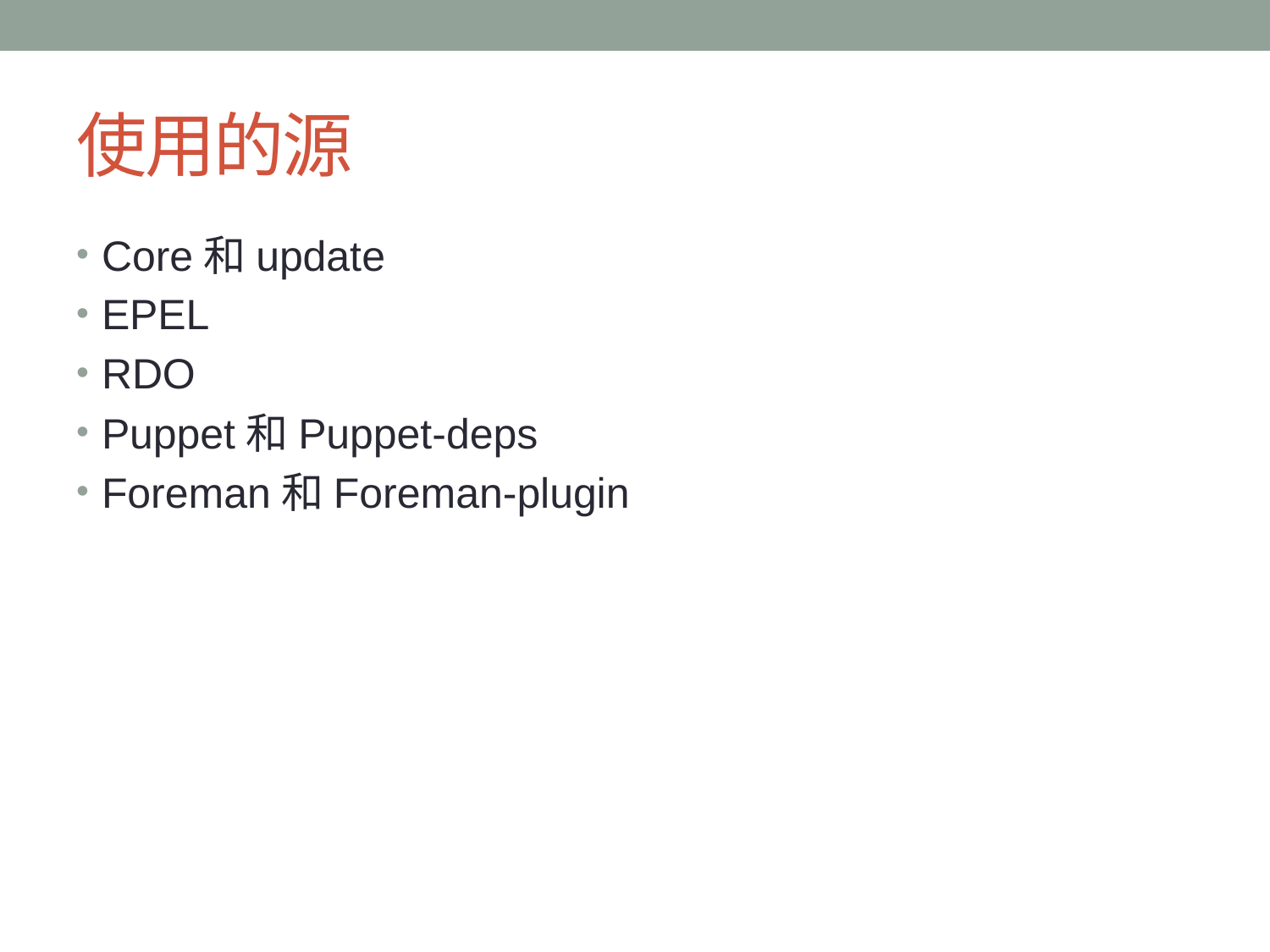

# 使用的源
Core和update
EPEL
RDO
Puppet和Puppet-deps
Foreman和Foreman-plugin